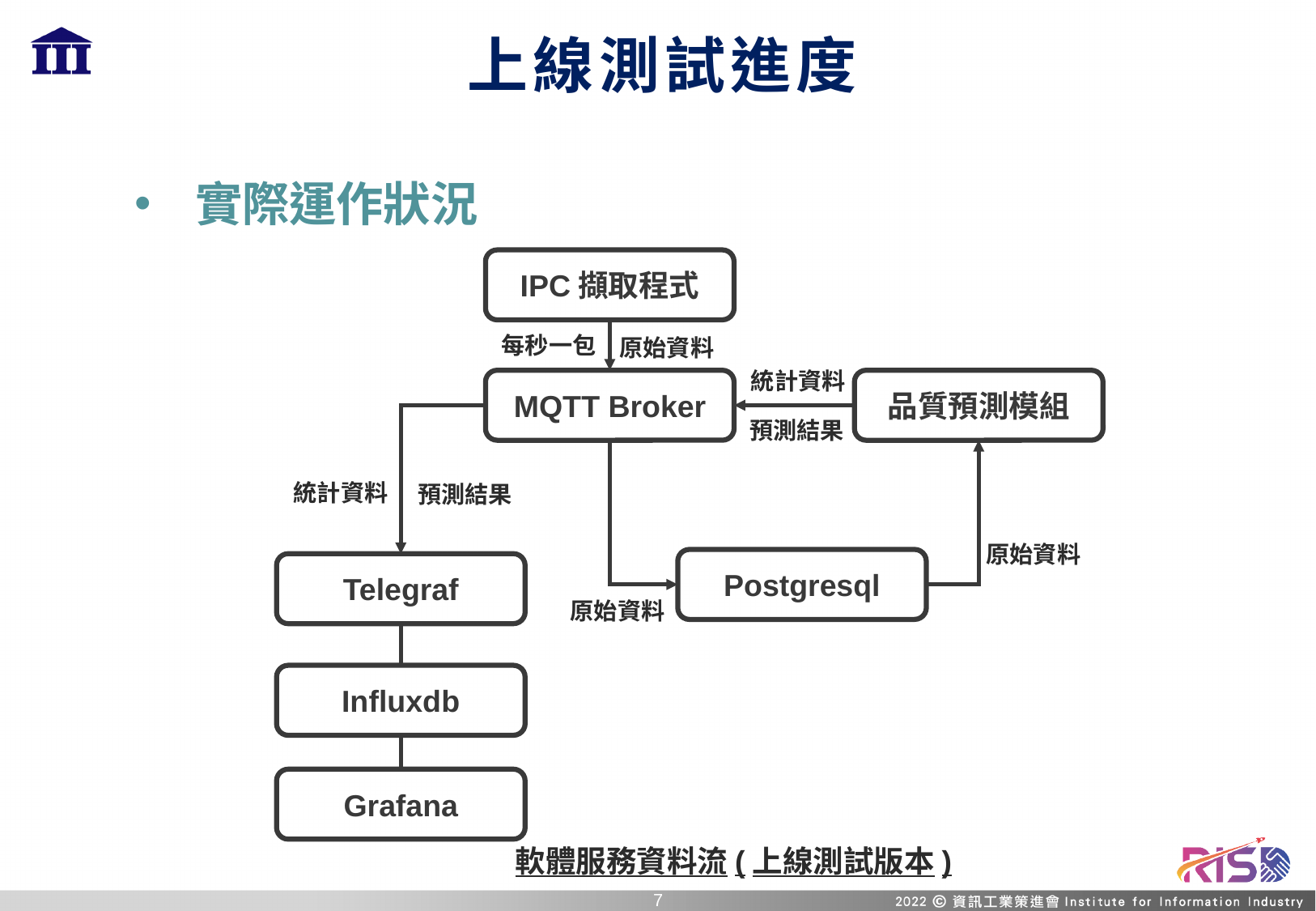

# 上線測試進度
實際運作狀況
IPC擷取程式
每秒一包
原始資料
統計資料
品質預測模組
MQTT Broker
預測結果
統計資料
預測結果
原始資料
Postgresql
Telegraf
原始資料
Influxdb
Grafana
軟體服務資料流(上線測試版本)
7